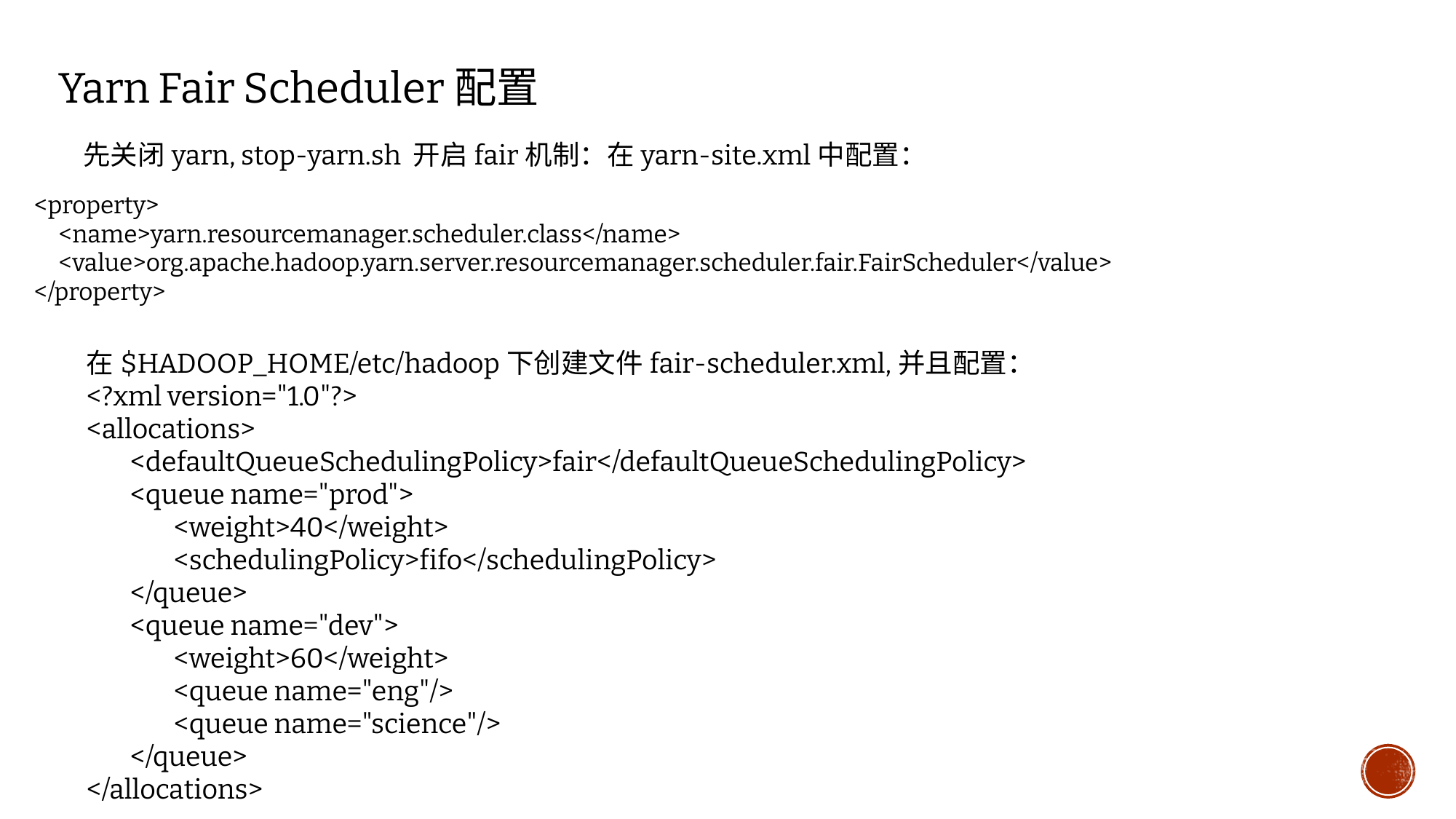

Yarn Fair Scheduler配置
先关闭yarn, stop-yarn.sh 开启fair机制：在yarn-site.xml中配置：
<property>
     <name>yarn.resourcemanager.scheduler.class</name>
     <value>org.apache.hadoop.yarn.server.resourcemanager.scheduler.fair.FairScheduler</value>
</property>
在$HADOOP_HOME/etc/hadoop下创建文件fair-scheduler.xml,并且配置：
<?xml version="1.0"?>
<allocations>
        <defaultQueueSchedulingPolicy>fair</defaultQueueSchedulingPolicy>
        <queue name="prod">
                <weight>40</weight>
                <schedulingPolicy>fifo</schedulingPolicy>
        </queue>
        <queue name="dev">
                <weight>60</weight>
                <queue name="eng"/>
                <queue name="science"/>
        </queue>
</allocations>